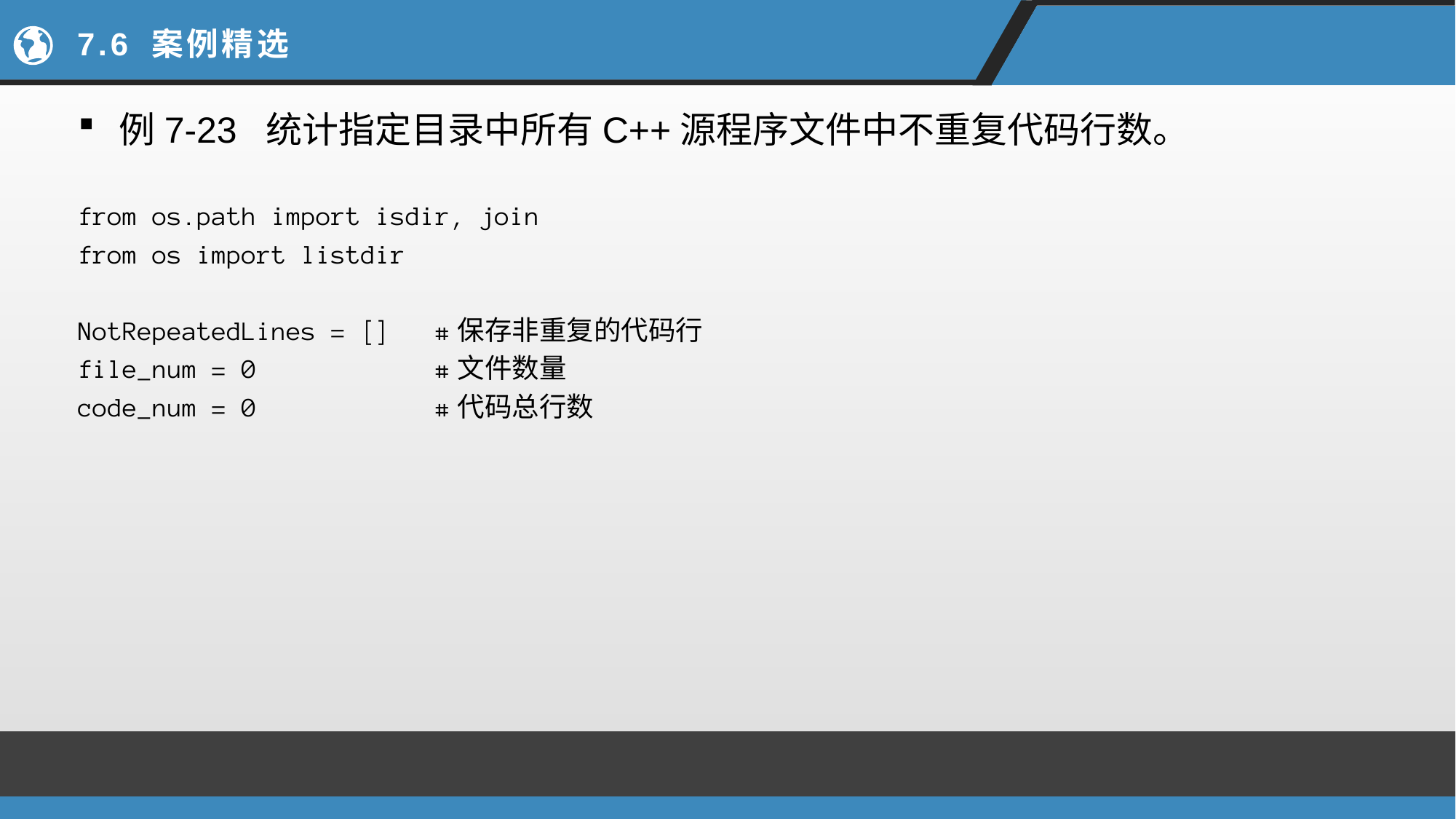

# 7.6 案例精选

例7-23  统计指定目录中所有C++源程序文件中不重复代码行数。

from os.path import isdir, join
from os import listdir

NotRepeatedLines = []   #保存非重复的代码行
file_num = 0            #文件数量
code_num = 0            #代码总行数